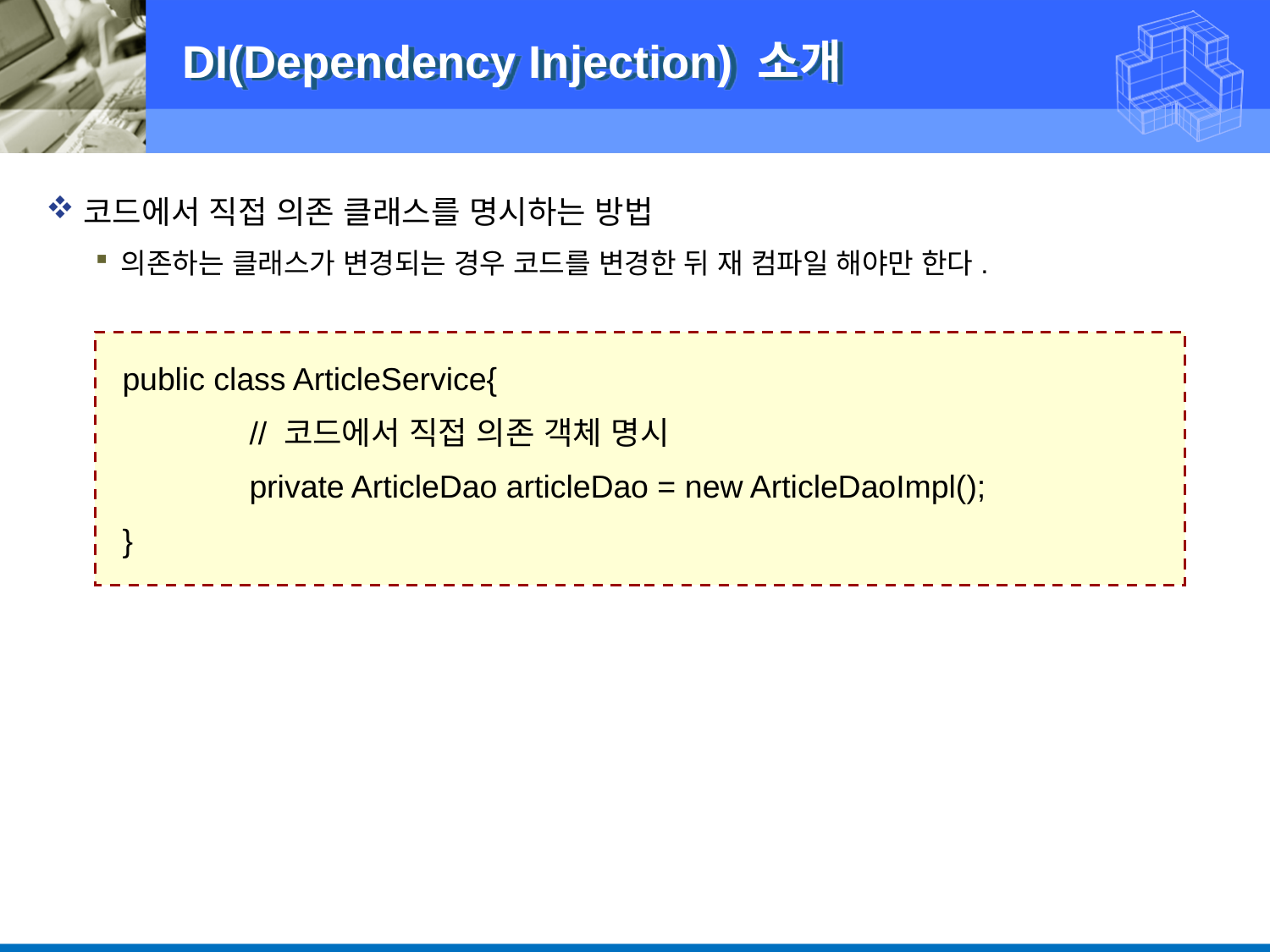

DI(Dependency Injection) 소개
코드에서 직접 의존 클래스를 명시하는 방법
의존하는 클래스가 변경되는 경우 코드를 변경한 뒤 재 컴파일 해야만 한다.
public class ArticleService{
	// 코드에서 직접 의존 객체 명시
	private ArticleDao articleDao = new ArticleDaoImpl();
}